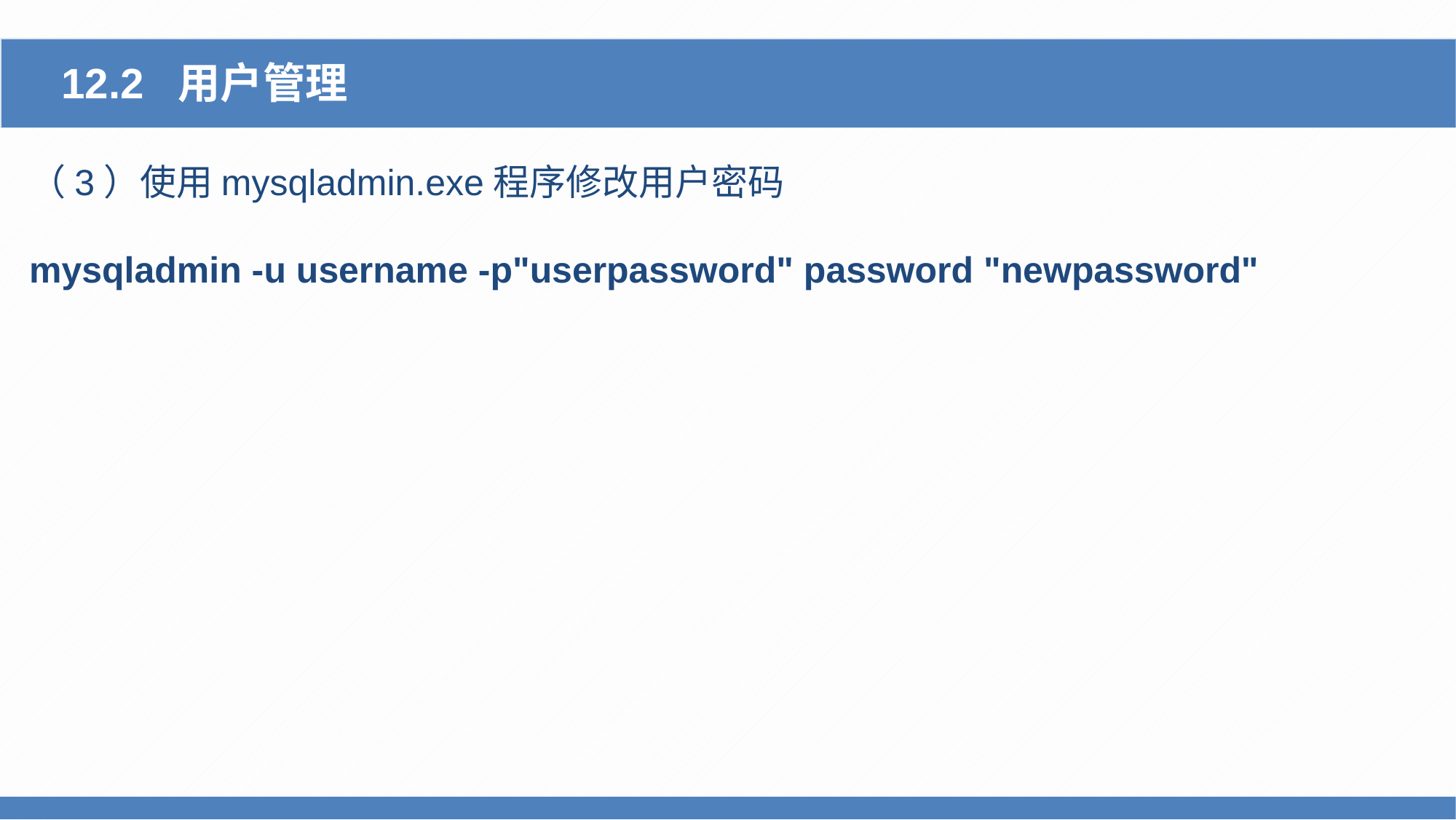

12.2  用户管理
（3）使用mysqladmin.exe程序修改用户密码

mysqladmin -u username -p"userpassword" password "newpassword"